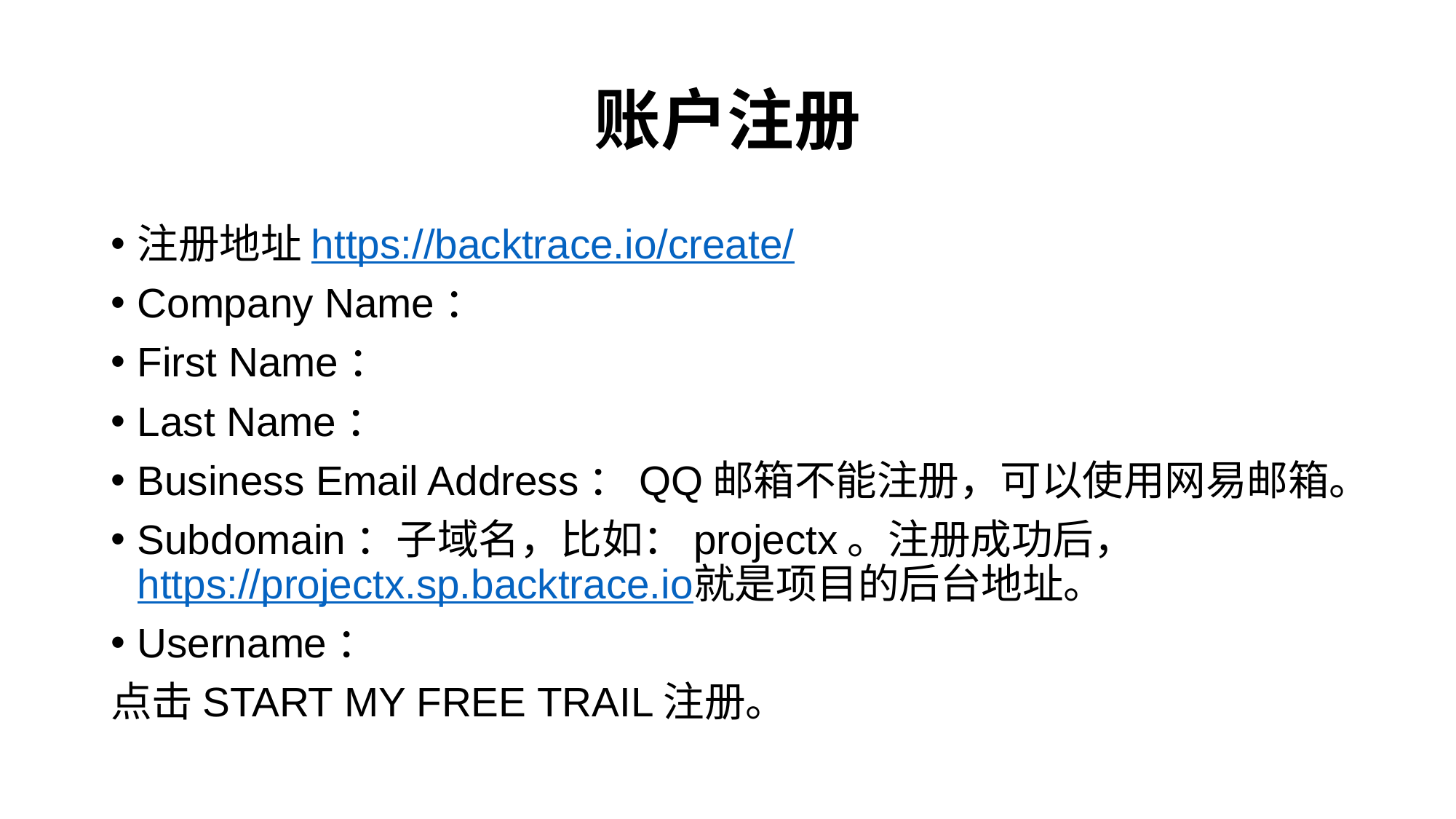

# 账户注册
注册地址https://backtrace.io/create/
Company Name：
First Name：
Last Name：
Business Email Address：QQ邮箱不能注册，可以使用网易邮箱。
Subdomain：子域名，比如：projectx。注册成功后，https://projectx.sp.backtrace.io就是项目的后台地址。
Username：
点击START MY FREE TRAIL注册。